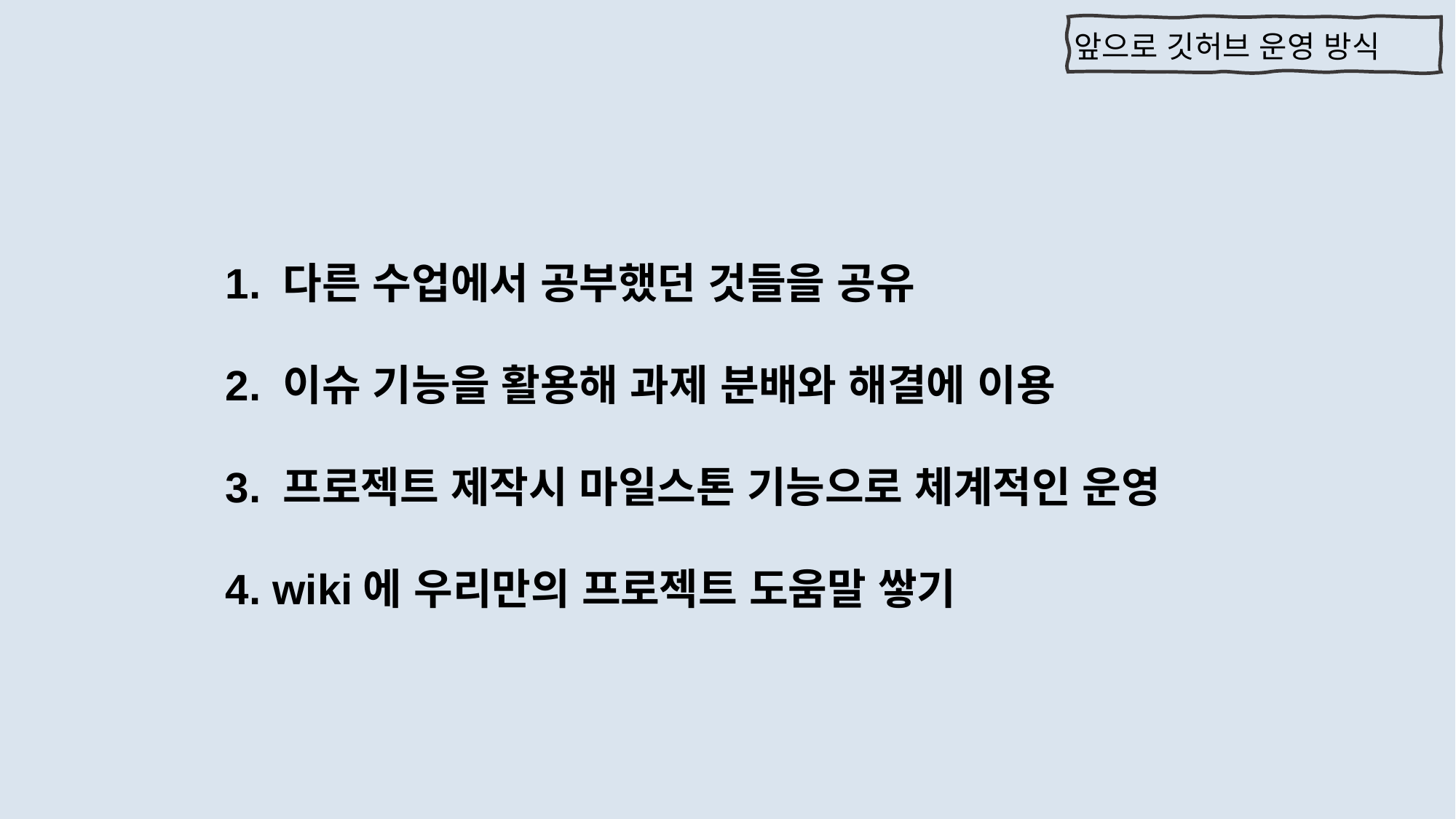

앞으로 깃허브 운영 방식
1. 다른 수업에서 공부했던 것들을 공유
2. 이슈 기능을 활용해 과제 분배와 해결에 이용
3. 프로젝트 제작시 마일스톤 기능으로 체계적인 운영
4. wiki에 우리만의 프로젝트 도움말 쌓기